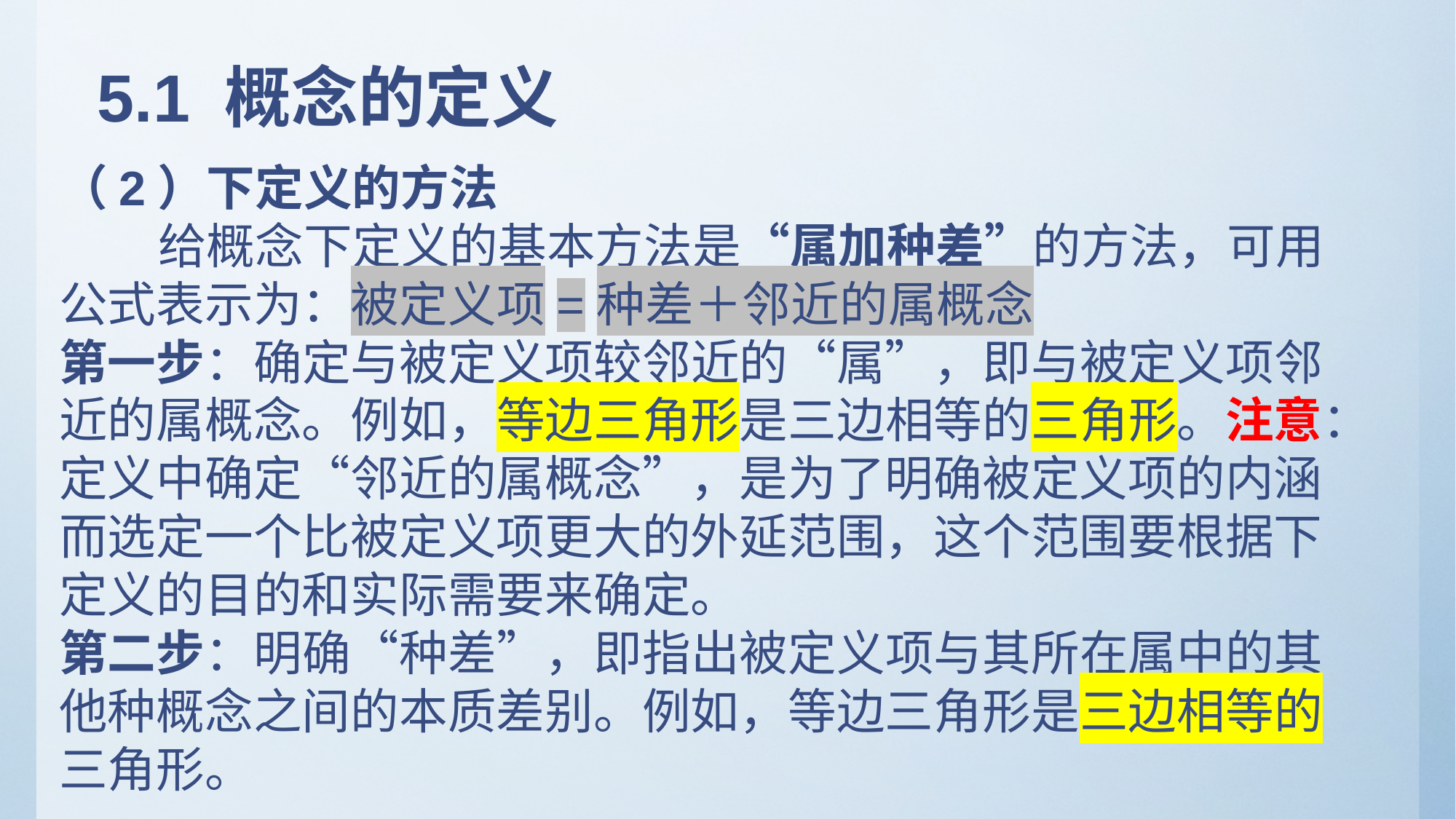

# 5.1 概念的定义
（2）下定义的方法
        给概念下定义的基本方法是“属加种差”的方法，可用公式表示为：被定义项=种差＋邻近的属概念
第一步：确定与被定义项较邻近的“属”，即与被定义项邻近的属概念。例如，等边三角形是三边相等的三角形。注意：定义中确定“邻近的属概念”，是为了明确被定义项的内涵而选定一个比被定义项更大的外延范围，这个范围要根据下定义的目的和实际需要来确定。
第二步：明确“种差”，即指出被定义项与其所在属中的其他种概念之间的本质差别。例如，等边三角形是三边相等的三角形。